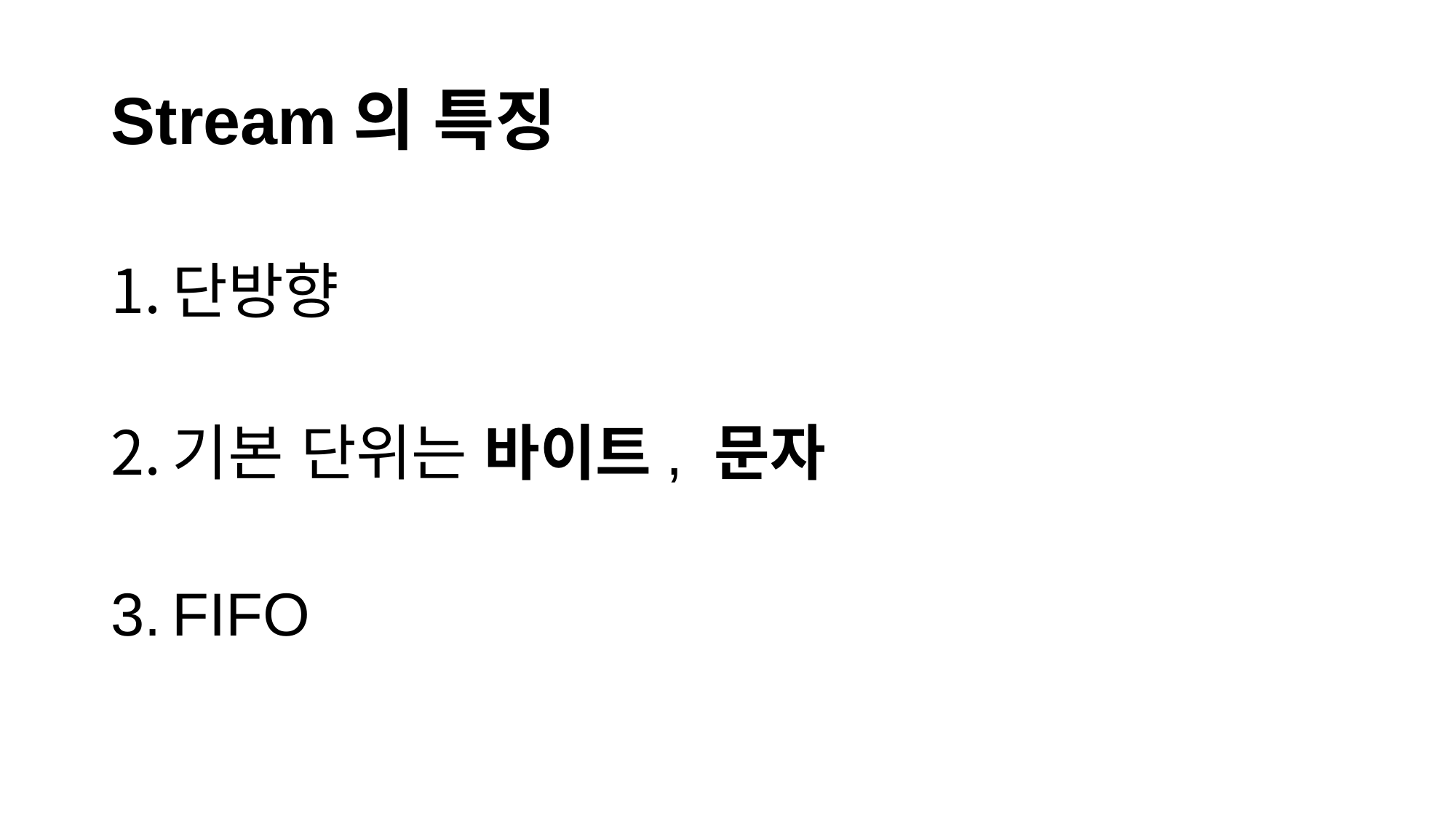

# Stream의 특징
단방향

기본 단위는 바이트, 문자

FIFO